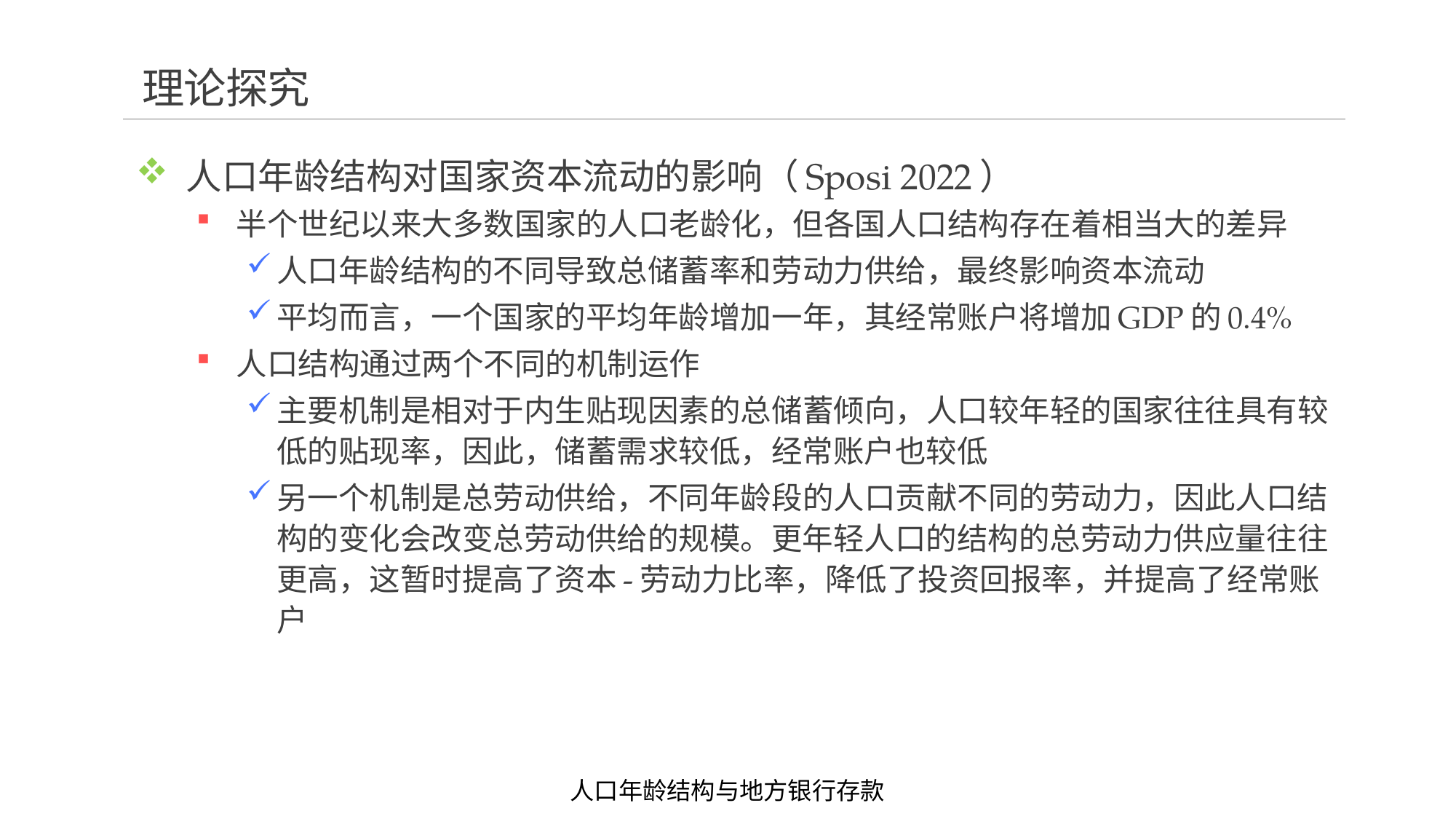

# 理论探究
人口年龄结构对国家资本流动的影响（Sposi 2022）
半个世纪以来大多数国家的人口老龄化，但各国人口结构存在着相当大的差异
人口年龄结构的不同导致总储蓄率和劳动力供给，最终影响资本流动
平均而言，一个国家的平均年龄增加一年，其经常账户将增加GDP的0.4%
人口结构通过两个不同的机制运作
主要机制是相对于内生贴现因素的总储蓄倾向，人口较年轻的国家往往具有较低的贴现率，因此，储蓄需求较低，经常账户也较低
另一个机制是总劳动供给，不同年龄段的人口贡献不同的劳动力，因此人口结构的变化会改变总劳动供给的规模。更年轻人口的结构的总劳动力供应量往往更高，这暂时提高了资本-劳动力比率，降低了投资回报率，并提高了经常账户

人口年龄结构与地方银行存款